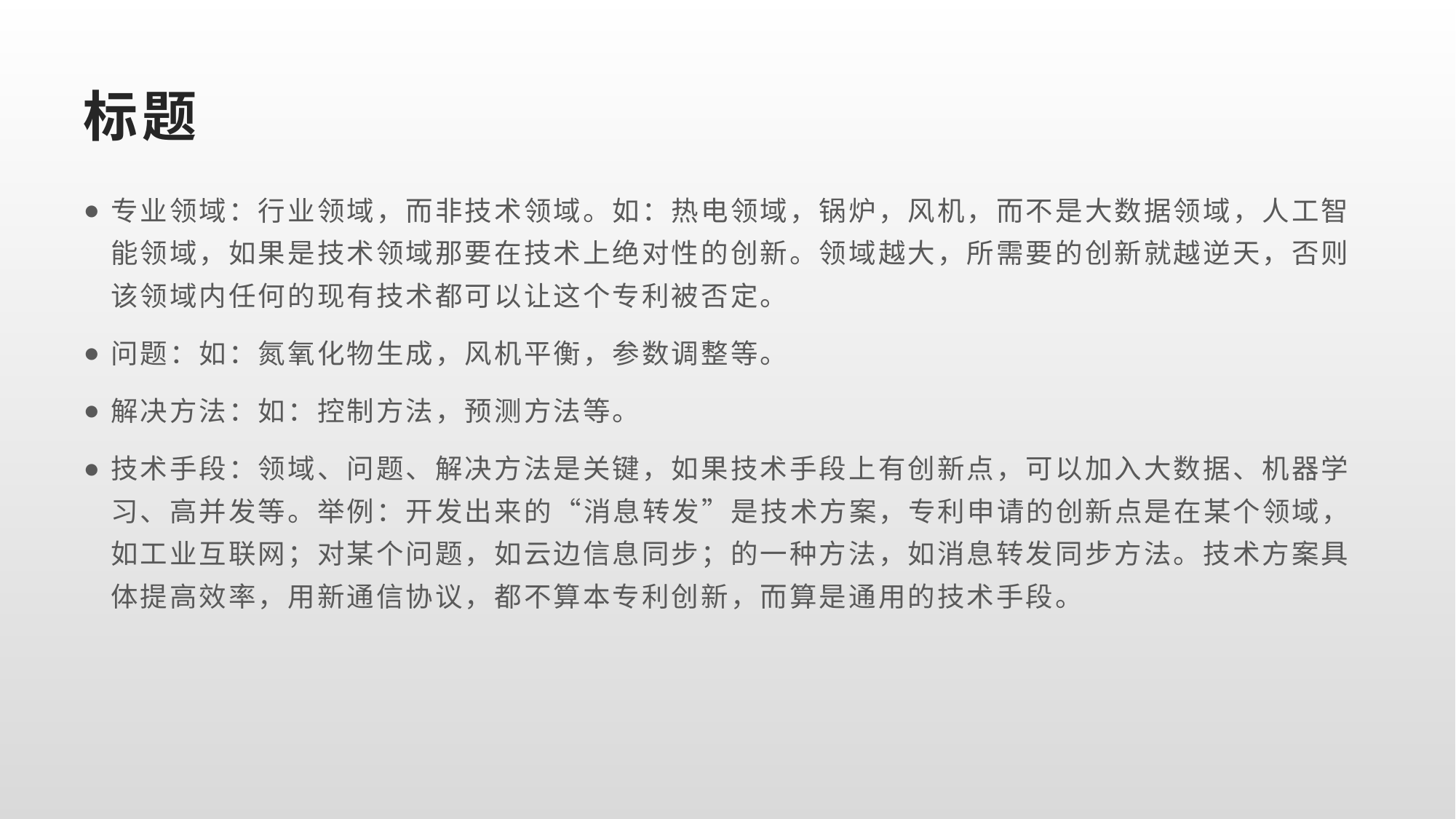

# 标题
专业领域：行业领域，而非技术领域。如：热电领域，锅炉，风机，而不是大数据领域，人工智能领域，如果是技术领域那要在技术上绝对性的创新。领域越大，所需要的创新就越逆天，否则该领域内任何的现有技术都可以让这个专利被否定。
问题：如：氮氧化物生成，风机平衡，参数调整等。
解决方法：如：控制方法，预测方法等。
技术手段：领域、问题、解决方法是关键，如果技术手段上有创新点，可以加入大数据、机器学习、高并发等。举例：开发出来的“消息转发”是技术方案，专利申请的创新点是在某个领域，如工业互联网；对某个问题，如云边信息同步；的一种方法，如消息转发同步方法。技术方案具体提高效率，用新通信协议，都不算本专利创新，而算是通用的技术手段。